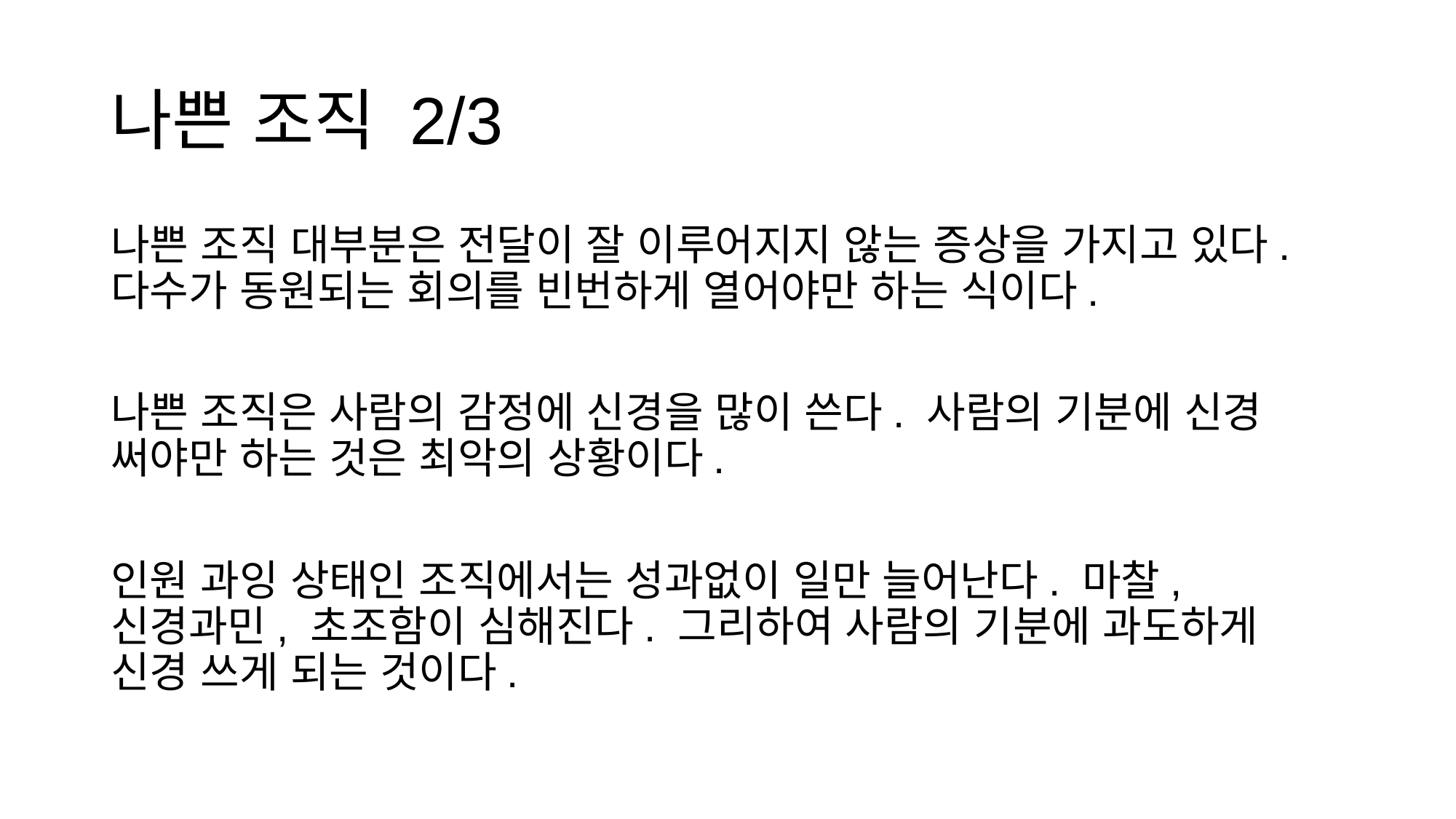

# 나쁜 조직 2/3
나쁜 조직 대부분은 전달이 잘 이루어지지 않는 증상을 가지고 있다. 다수가 동원되는 회의를 빈번하게 열어야만 하는 식이다.

나쁜 조직은 사람의 감정에 신경을 많이 쓴다. 사람의 기분에 신경 써야만 하는 것은 최악의 상황이다.

인원 과잉 상태인 조직에서는 성과없이 일만 늘어난다. 마찰, 신경과민, 초조함이 심해진다. 그리하여 사람의 기분에 과도하게 신경 쓰게 되는 것이다.